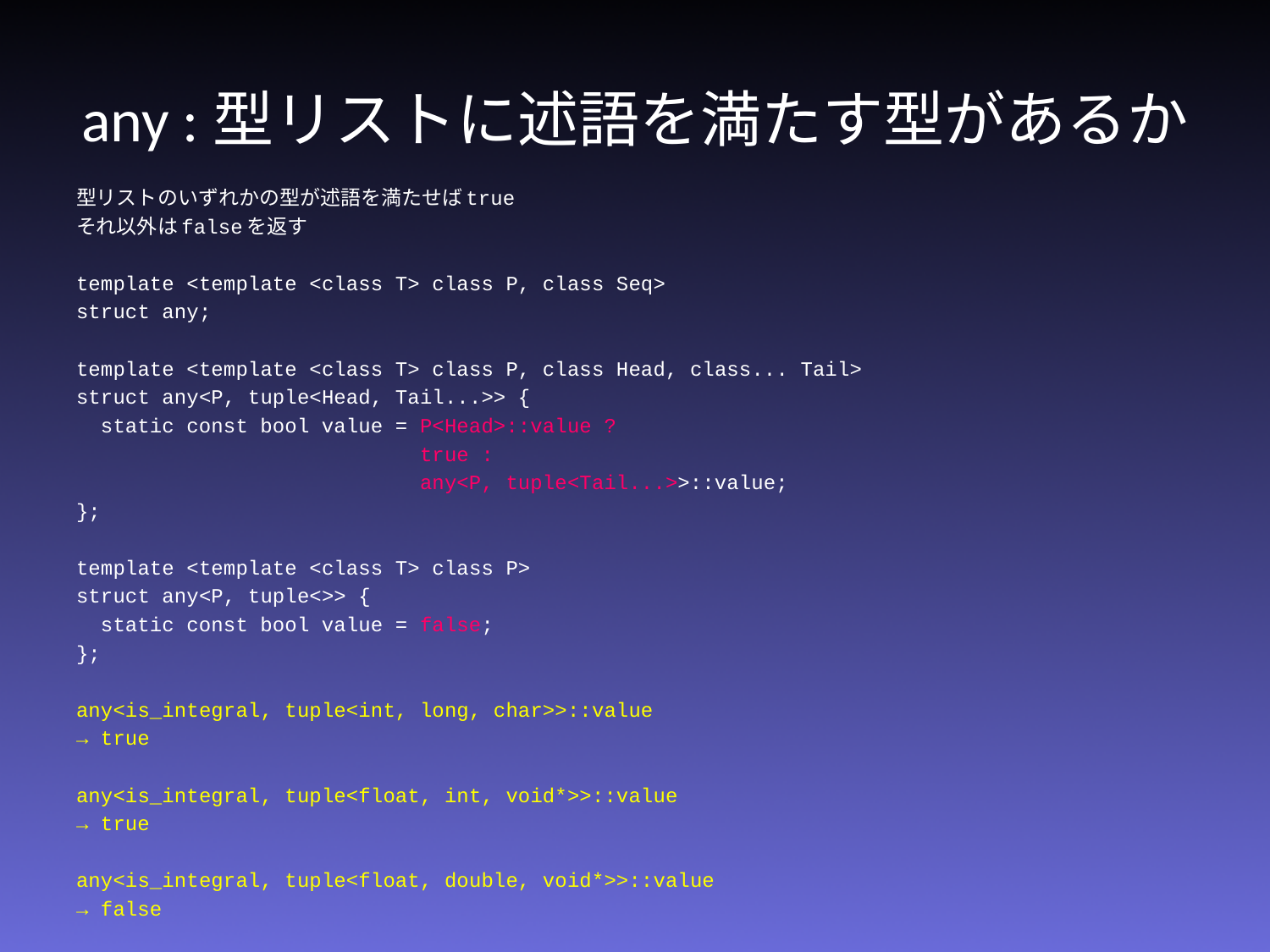

# any :型リストに述語を満たす型があるか
型リストのいずれかの型が述語を満たせばtrue
それ以外はfalseを返す

template <template <class T> class P, class Seq>
struct any;

template <template <class T> class P, class Head, class... Tail>
struct any<P, tuple<Head, Tail...>> {
  static const bool value = P<Head>::value ?
                            true :
                            any<P, tuple<Tail...>>::value;
};

template <template <class T> class P>
struct any<P, tuple<>> {
  static const bool value = false;
};

any<is_integral, tuple<int, long, char>>::value
→ true

any<is_integral, tuple<float, int, void*>>::value
→ true

any<is_integral, tuple<float, double, void*>>::value
→ false